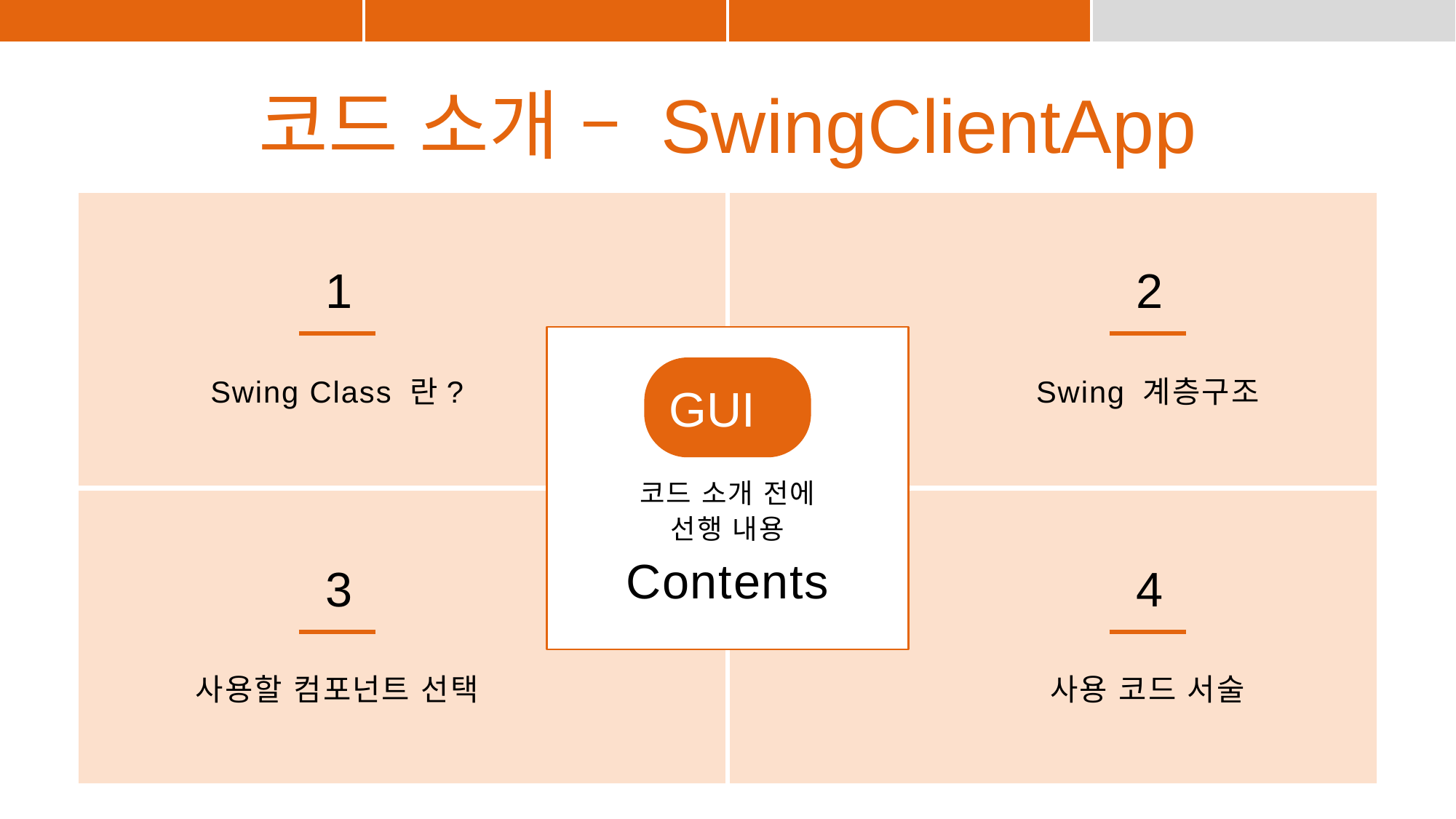

|  |  |  |  |
| --- | --- | --- | --- |
코드 소개 – SwingClientApp

1
2

코드 소개 전에
선행 내용
Contents
Swing Class 란?
Swing 계층구조
GUI
3
4
사용할 컴포넌트 선택
사용 코드 서술